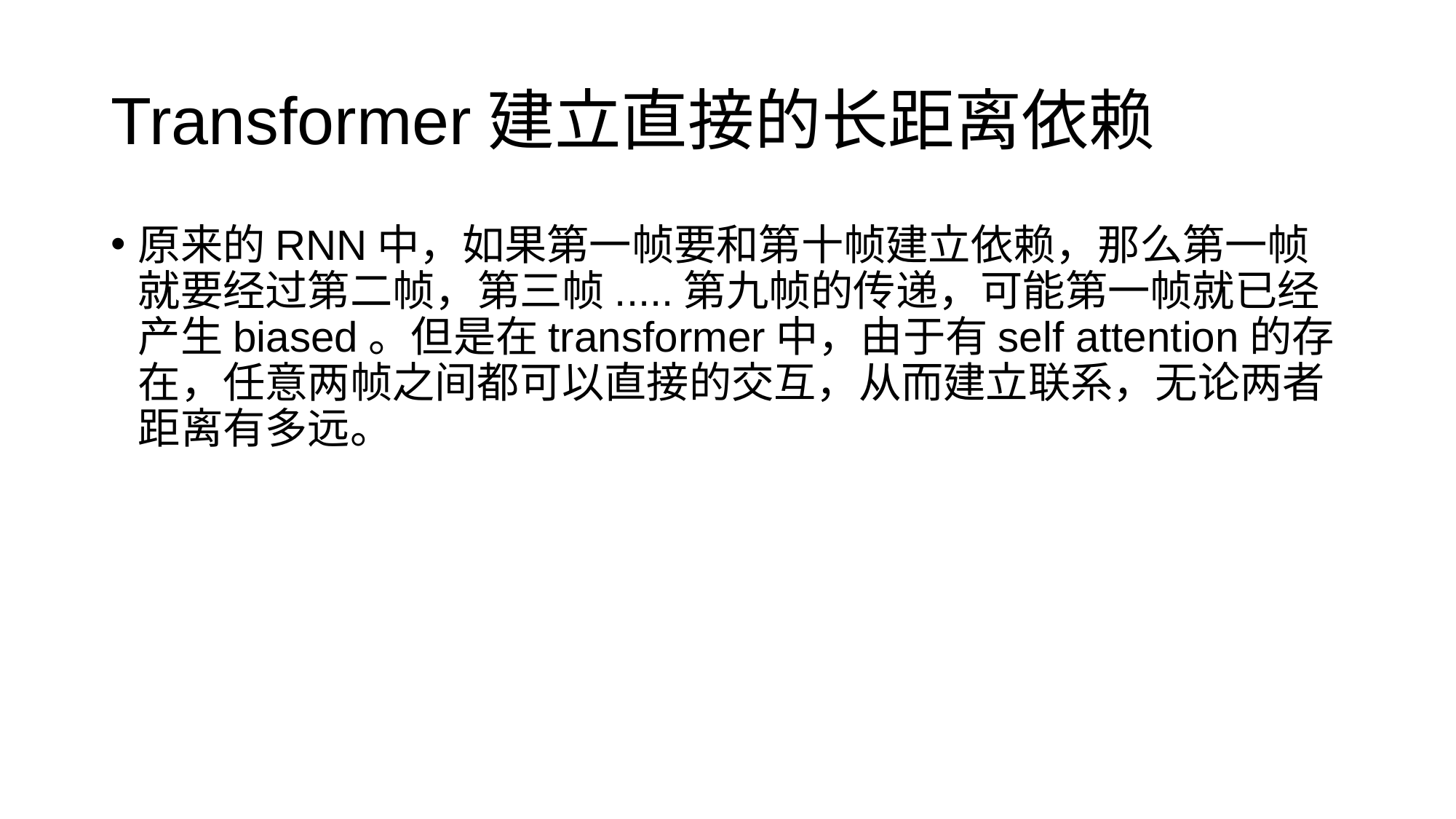

# Transformer建立直接的长距离依赖
原来的RNN中，如果第一帧要和第十帧建立依赖，那么第一帧就要经过第二帧，第三帧.....第九帧的传递，可能第一帧就已经产生biased。但是在transformer中，由于有self attention的存在，任意两帧之间都可以直接的交互，从而建立联系，无论两者距离有多远。